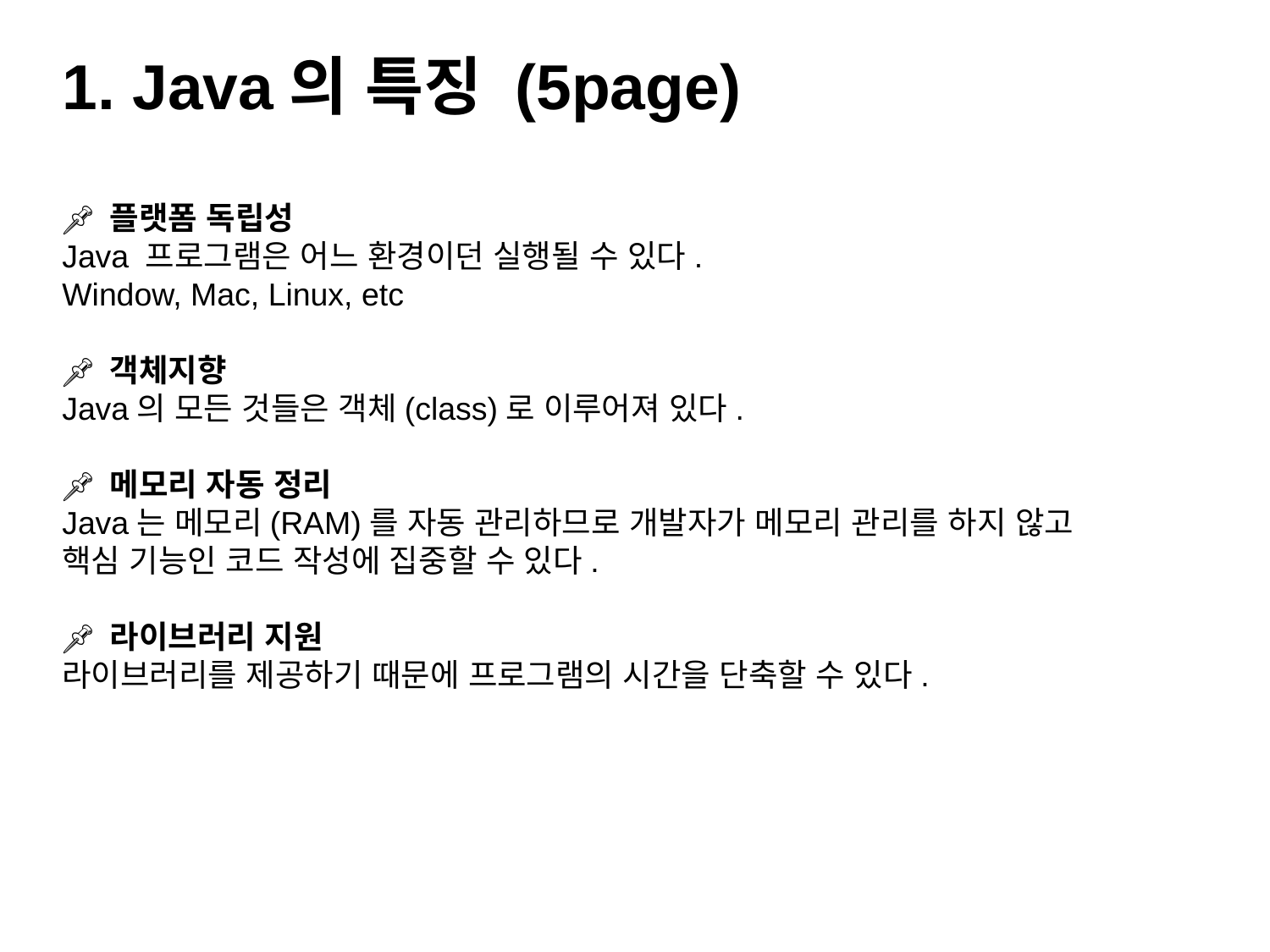

1. Java의 특징 (5page)

📌 플랫폼 독립성
Java 프로그램은 어느 환경이던 실행될 수 있다.
Window, Mac, Linux, etc

📌 객체지향
Java의 모든 것들은 객체(class)로 이루어져 있다.

📌 메모리 자동 정리
Java는 메모리(RAM)를 자동 관리하므로 개발자가 메모리 관리를 하지 않고
핵심 기능인 코드 작성에 집중할 수 있다.

📌 라이브러리 지원
라이브러리를 제공하기 때문에 프로그램의 시간을 단축할 수 있다.